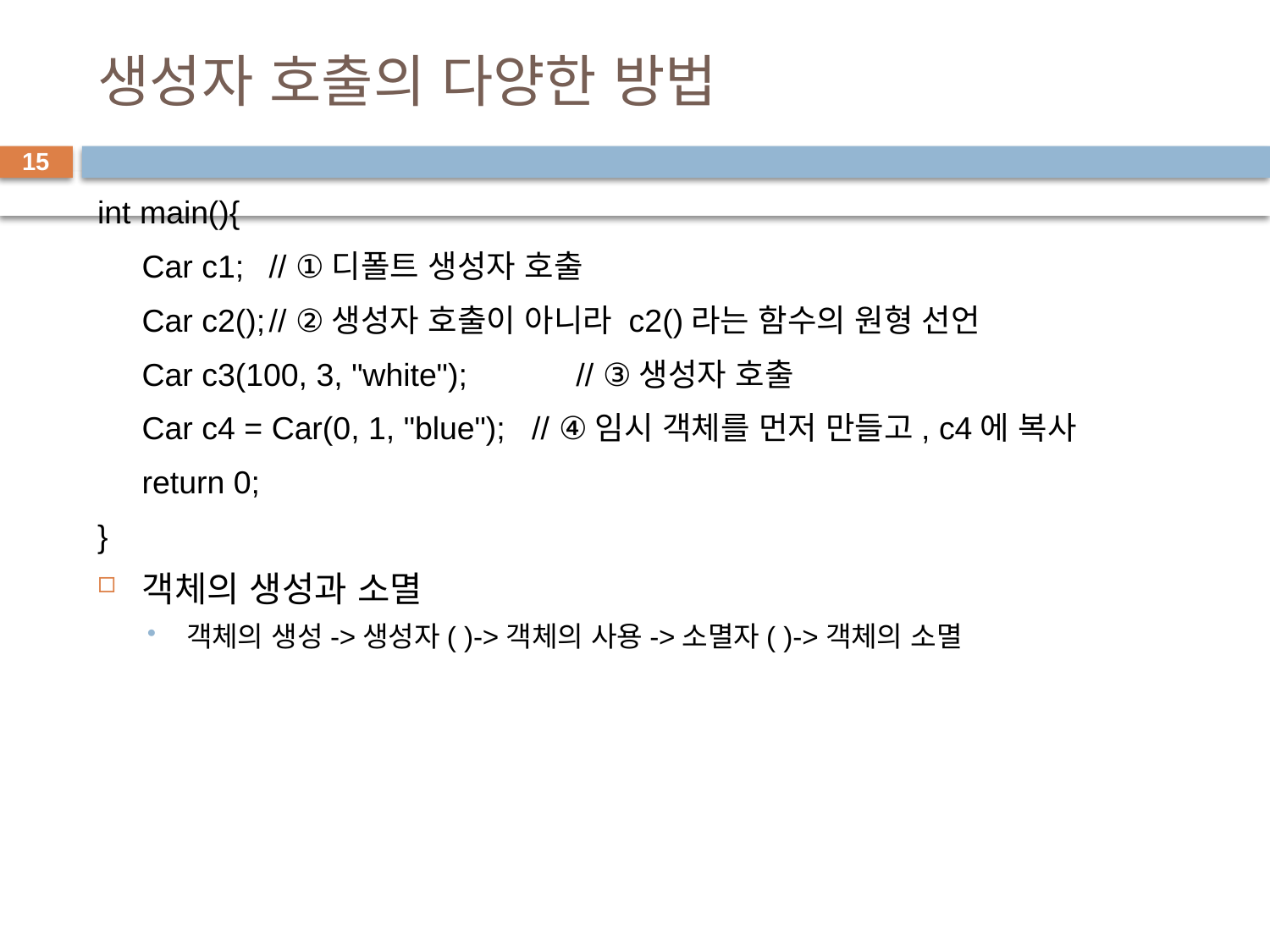

# 생성자 호출의 다양한 방법
15
int main(){
	Car c1;	// ①디폴트 생성자 호출
	Car c2();	// ②생성자 호출이 아니라 c2()라는 함수의 원형 선언
	Car c3(100, 3, "white");	      // ③생성자 호출
	Car c4 = Car(0, 1, "blue");   // ④임시 객체를 먼저 만들고, c4에 복사
	return 0;
}
객체의 생성과 소멸
객체의 생성->생성자( )->객체의 사용->소멸자( )->객체의 소멸